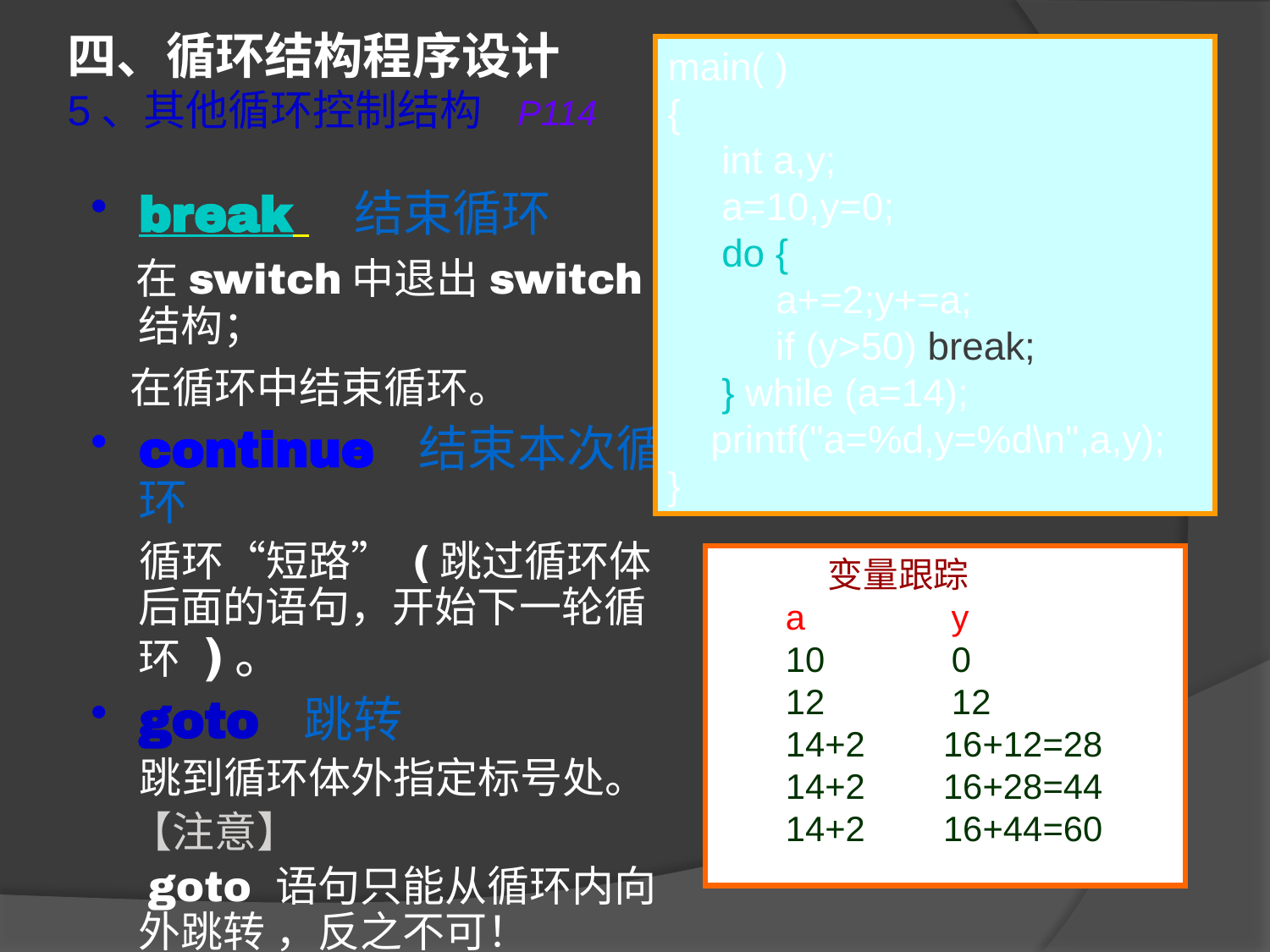

四、循环结构程序设计
5、其他循环控制结构   P114
main( )
{
     int a,y;
     a=10,y=0;
     do {
          a+=2;y+=a;
          if (y>50) break;
     } while (a=14);
    printf("a=%d,y=%d\n",a,y);
}
break   结束循环
   在switch中退出switch结构；
   在循环中结束循环。
continue  结束本次循环
    循环“短路” (跳过循环体后面的语句，开始下一轮循环 )。
goto  跳转
    跳到循环体外指定标号处。
   【注意】
    goto 语句只能从循环内向外跳转 ，反之不可！
             变量跟踪
       a               y
       10             0
       12	           12
       14+2        16+12=28
       14+2        16+28=44
       14+2        16+44=60